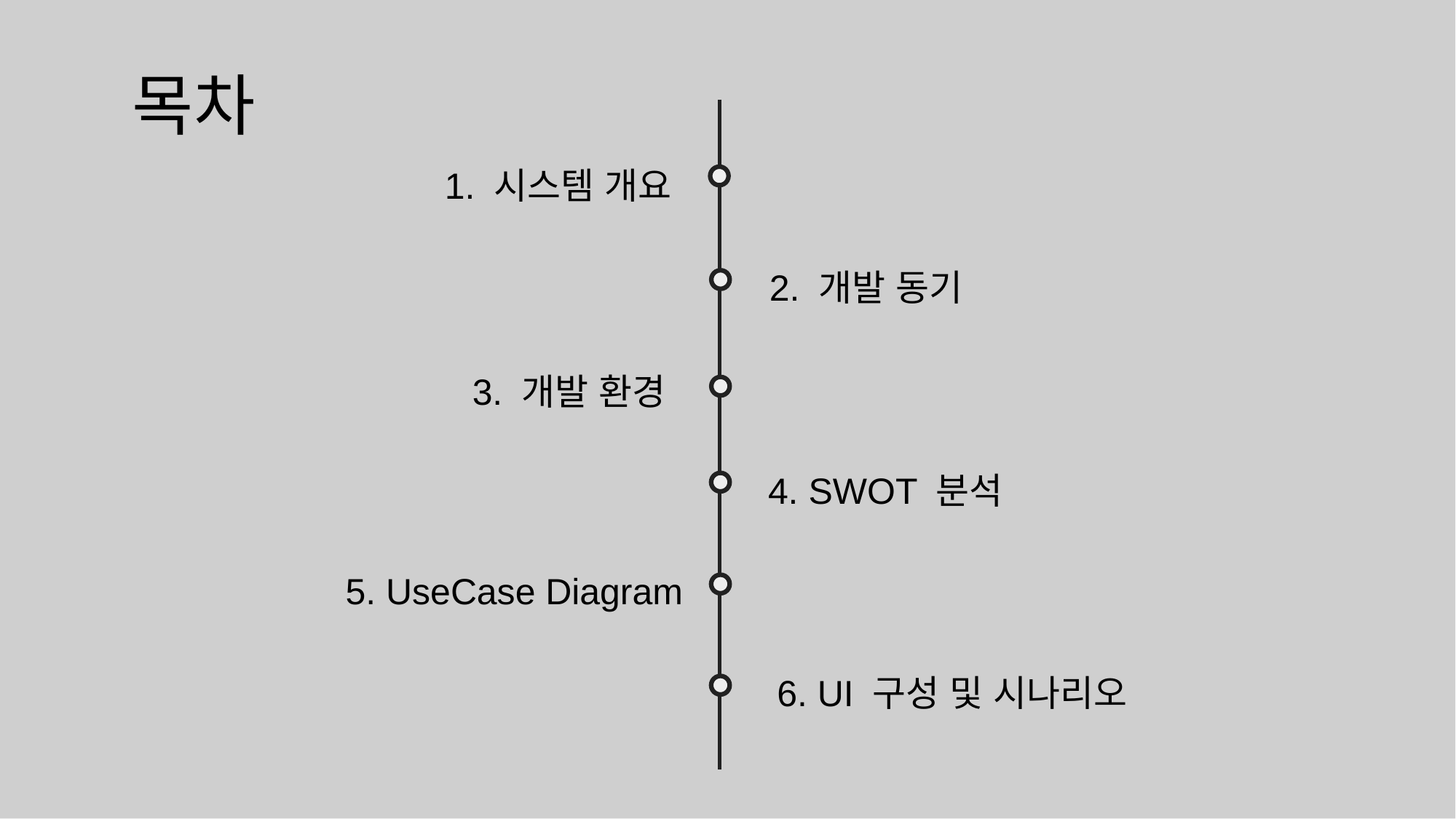

목차
1. 시스템 개요

2. 개발 동기

3. 개발 환경
4. SWOT 분석
5. UseCase Diagram
6. UI 구성 및 시나리오